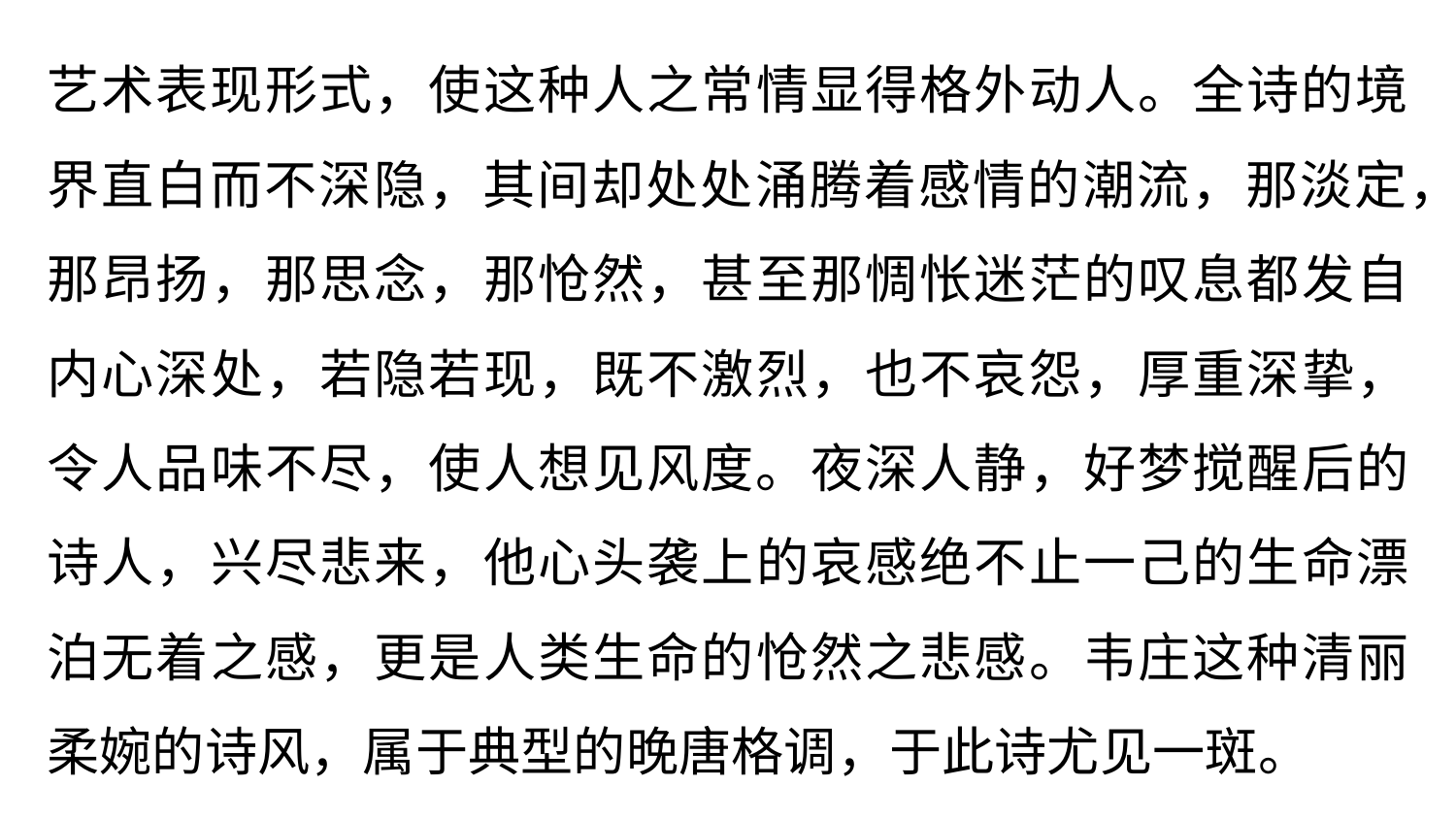

艺术表现形式，使这种人之常情显得格外动人。全诗的境界直白而不深隐，其间却处处涌腾着感情的潮流，那淡定，那昂扬，那思念，那怆然，甚至那惆怅迷茫的叹息都发自内心深处，若隐若现，既不激烈，也不哀怨，厚重深挚，令人品味不尽，使人想见风度。夜深人静，好梦搅醒后的诗人，兴尽悲来，他心头袭上的哀感绝不止一己的生命漂泊无着之感，更是人类生命的怆然之悲感。韦庄这种清丽柔婉的诗风，属于典型的晚唐格调，于此诗尤见一斑。